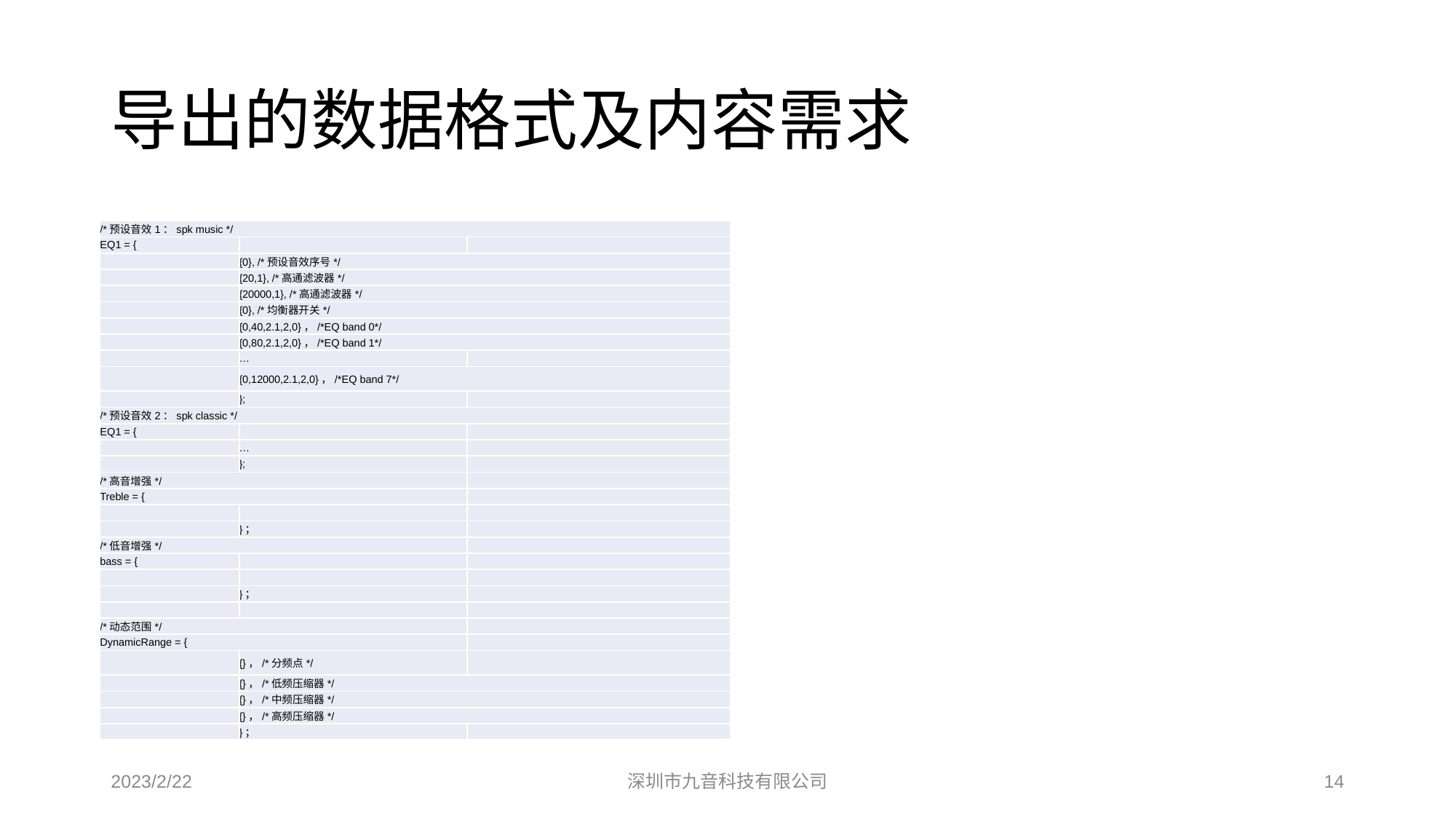

# 导出的数据格式及内容需求
| /\*预设音效1：spk music \*/ |  |  |
| --- | --- | --- |
| EQ1 = { |  |  |
|  | {0}, /\*预设音效序号\*/ |  |
|  | {20,1}, /\*高通滤波器\*/ |  |
|  | {20000,1}, /\*高通滤波器\*/ |  |
|  | {0}, /\*均衡器开关\*/ |  |
|  | {0,40,2.1,2,0}，/\*EQ band 0\*/ |  |
|  | {0,80,2.1,2,0}，/\*EQ band 1\*/ |  |
|  | … |  |
|  | {0,12000,2.1,2,0}，/\*EQ band 7\*/ |  |
|  | }; |  |
| /\*预设音效2：spk classic \*/ |  |  |
| EQ1 = { |  |  |
|  | … |  |
|  | }; |  |
| /\*高音增强\*/ |  |  |
| Treble = { |  |  |
|  |  |  |
|  | }； |  |
| /\*低音增强\*/ |  |  |
| bass = { |  |  |
|  |  |  |
|  | }； |  |
|  |  |  |
| /\*动态范围\*/ |  |  |
| DynamicRange = { |  |  |
|  | {}，/\*分频点\*/ |  |
|  | {}，/\*低频压缩器\*/ |  |
|  | {}，/\*中频压缩器\*/ |  |
|  | {}，/\*高频压缩器\*/ |  |
|  | }； |  |
2023/2/22
深圳市九音科技有限公司
14